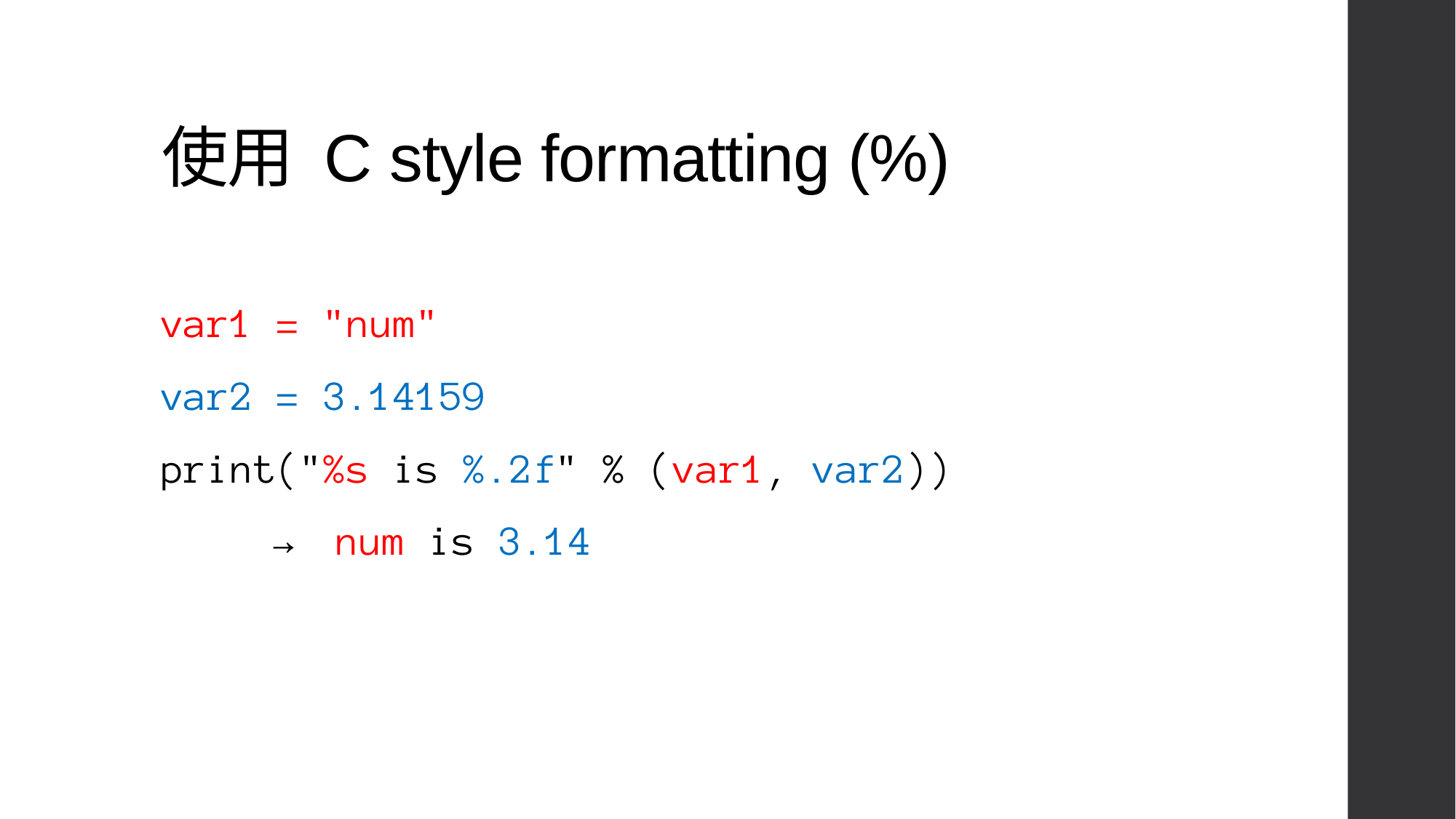

# 使用 C style formatting (%)

var1 = "num"
var2 = 3.14159
print("%s is %.2f" % (var1, var2))
	→ num is 3.14